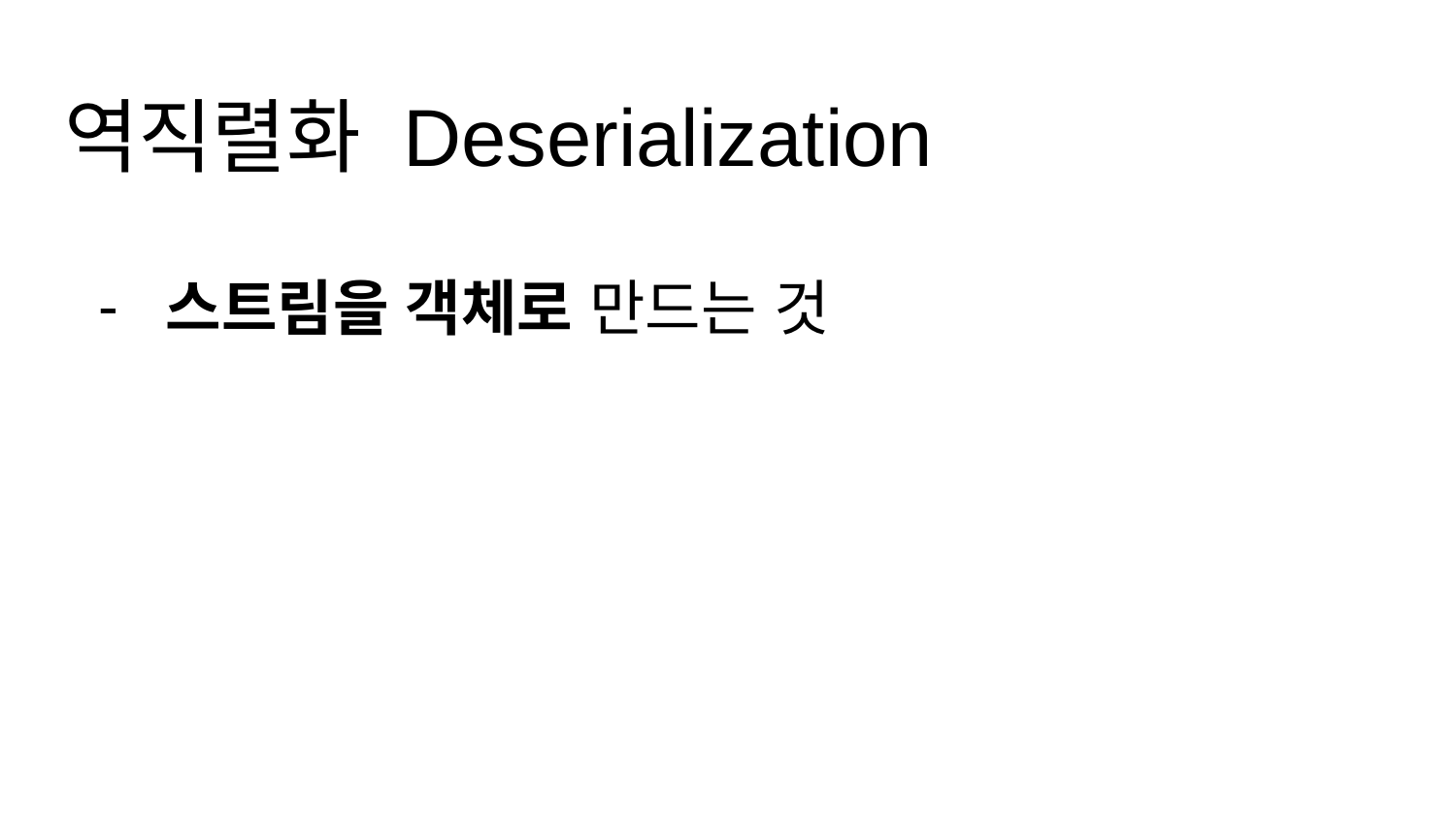

# 역직렬화 Deserialization

스트림을 객체로 만드는 것